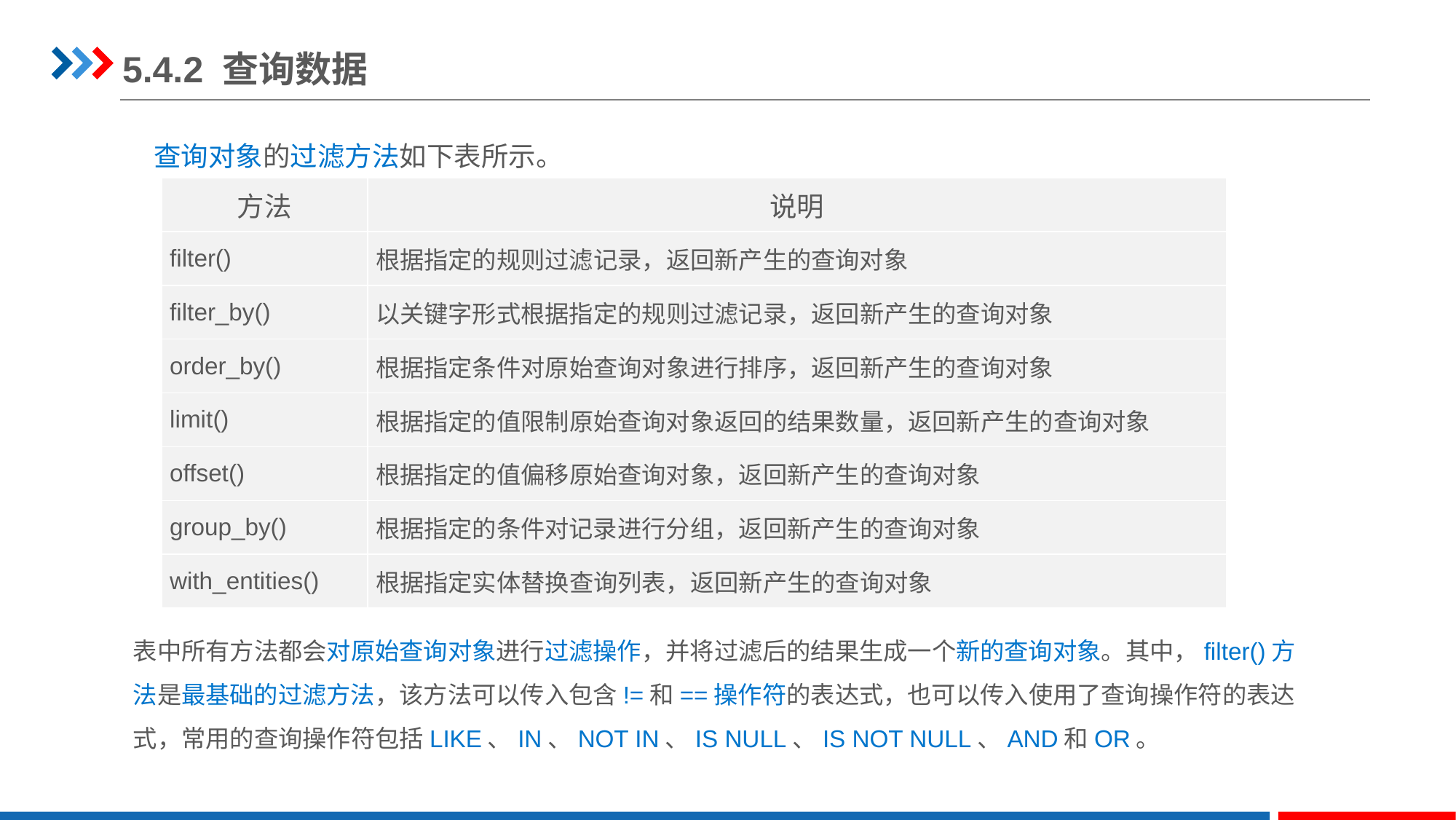

5.4.2 查询数据
查询对象的过滤方法如下表所示。
| 方法 | 说明 |
| --- | --- |
| filter() | 根据指定的规则过滤记录，返回新产生的查询对象 |
| filter\_by() | 以关键字形式根据指定的规则过滤记录，返回新产生的查询对象 |
| order\_by() | 根据指定条件对原始查询对象进行排序，返回新产生的查询对象 |
| limit() | 根据指定的值限制原始查询对象返回的结果数量，返回新产生的查询对象 |
| offset() | 根据指定的值偏移原始查询对象，返回新产生的查询对象 |
| group\_by() | 根据指定的条件对记录进行分组，返回新产生的查询对象 |
| with\_entities() | 根据指定实体替换查询列表，返回新产生的查询对象 |
表中所有方法都会对原始查询对象进行过滤操作，并将过滤后的结果生成一个新的查询对象。其中，filter()方法是最基础的过滤方法，该方法可以传入包含!=和==操作符的表达式，也可以传入使用了查询操作符的表达式，常用的查询操作符包括LIKE、IN、NOT IN、IS NULL、IS NOT NULL、AND和OR。